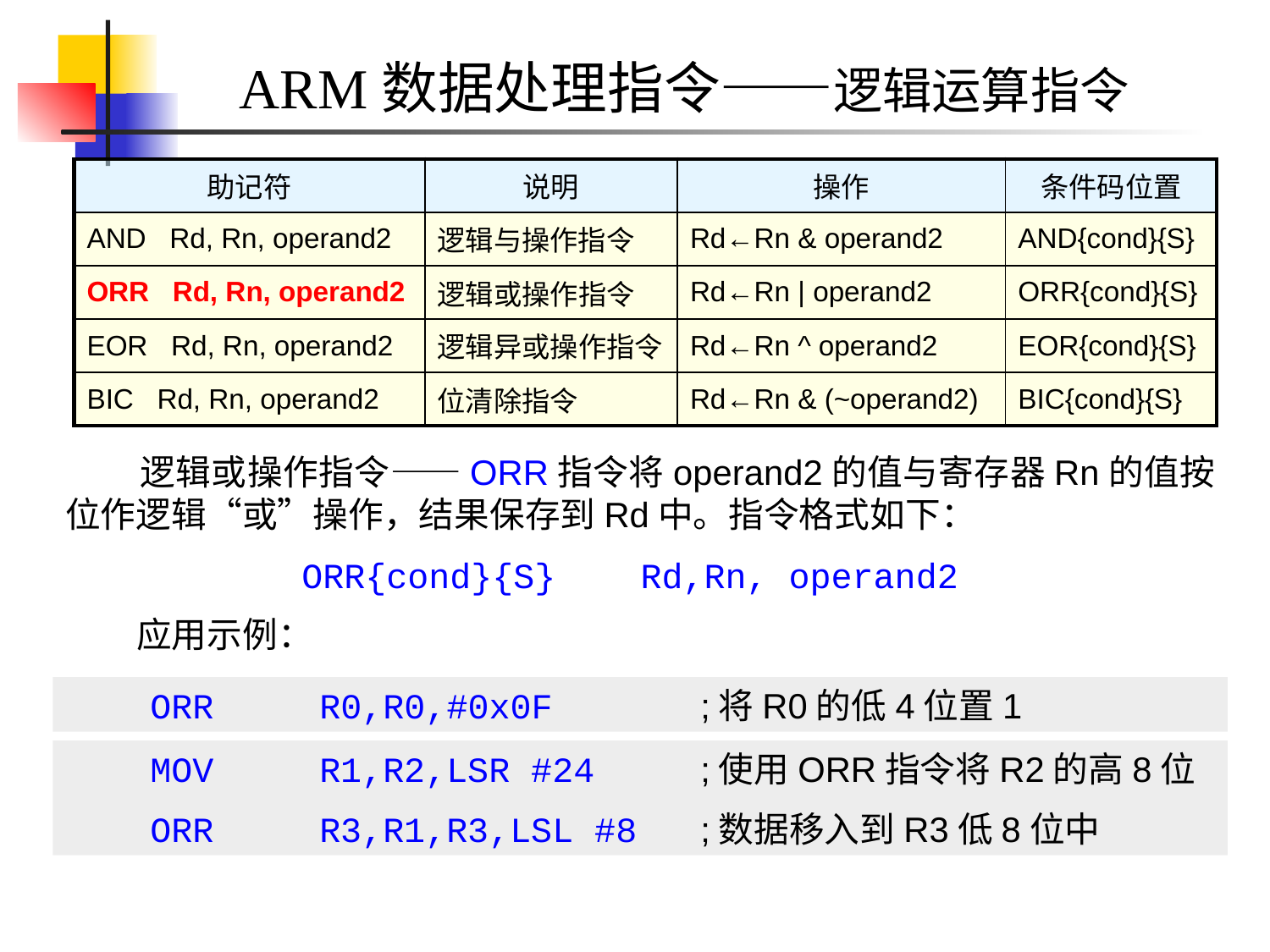

ARM数据处理指令——逻辑运算指令
| 助记符 | 说明 | 操作 | 条件码位置 |
| --- | --- | --- | --- |
| AND Rd, Rn, operand2 | 逻辑与操作指令 | Rd←Rn & operand2 | AND{cond}{S} |
| ORR Rd, Rn, operand2 | 逻辑或操作指令 | Rd←Rn | operand2 | ORR{cond}{S} |
| EOR Rd, Rn, operand2 | 逻辑异或操作指令 | Rd←Rn ^ operand2 | EOR{cond}{S} |
| BIC Rd, Rn, operand2 | 位清除指令 | Rd←Rn & (~operand2) | BIC{cond}{S} |
        逻辑或操作指令——ORR指令将operand2的值与寄存器Rn的值按位作逻辑“或”操作，结果保存到Rd中。指令格式如下：
ORR{cond}{S}    Rd,Rn, operand2
        应用示例：
    ORR     R0,R0,#0x0F		;将R0的低4位置1
    MOV	R1,R2,LSR #24 	;使用ORR指令将R2的高8位
    ORR	R3,R1,R3,LSL #8	;数据移入到R3低8位中